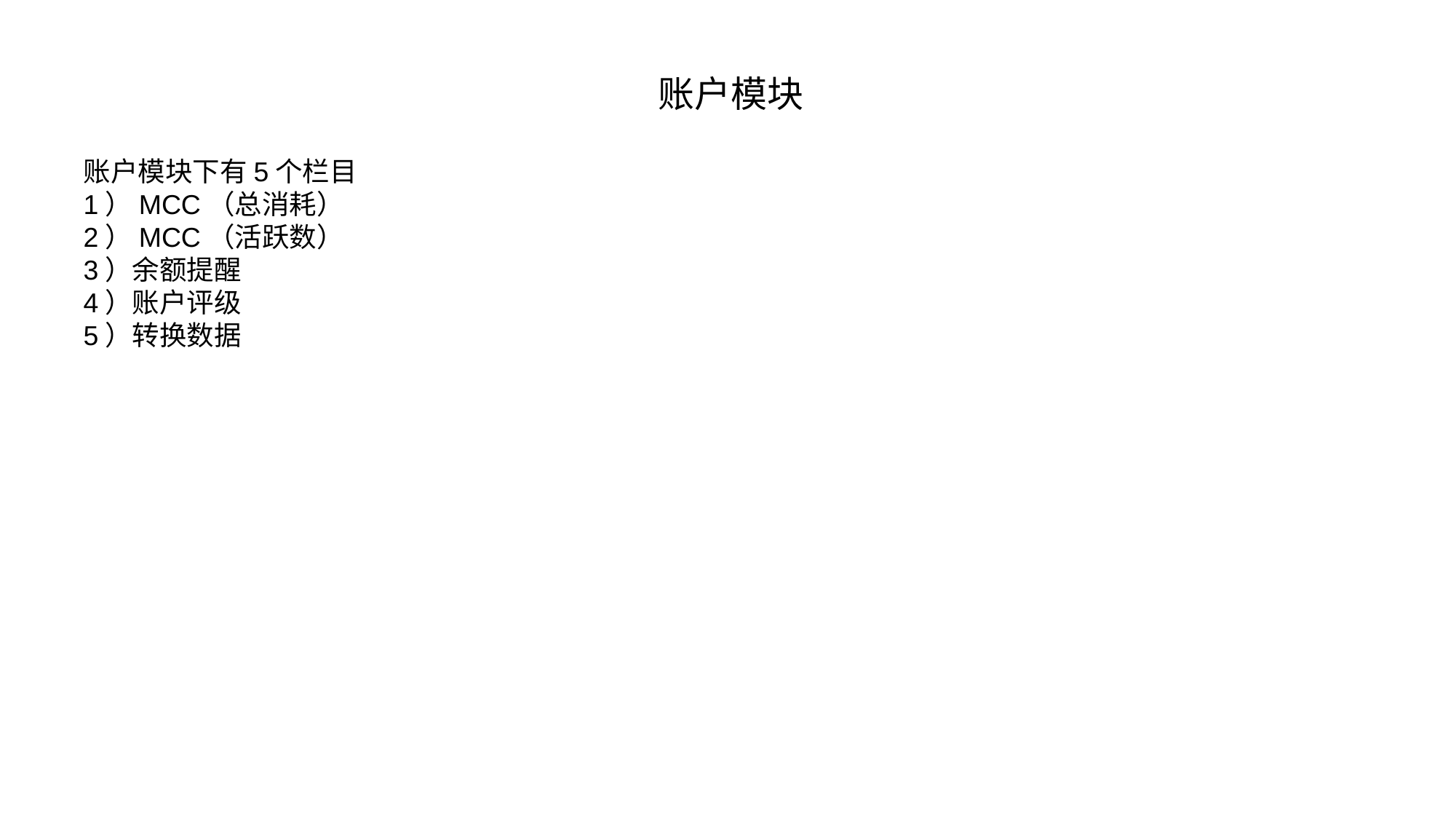

账户模块
账户模块下有5个栏目
1）MCC（总消耗）
2）MCC（活跃数）
3）余额提醒
4）账户评级
5）转换数据